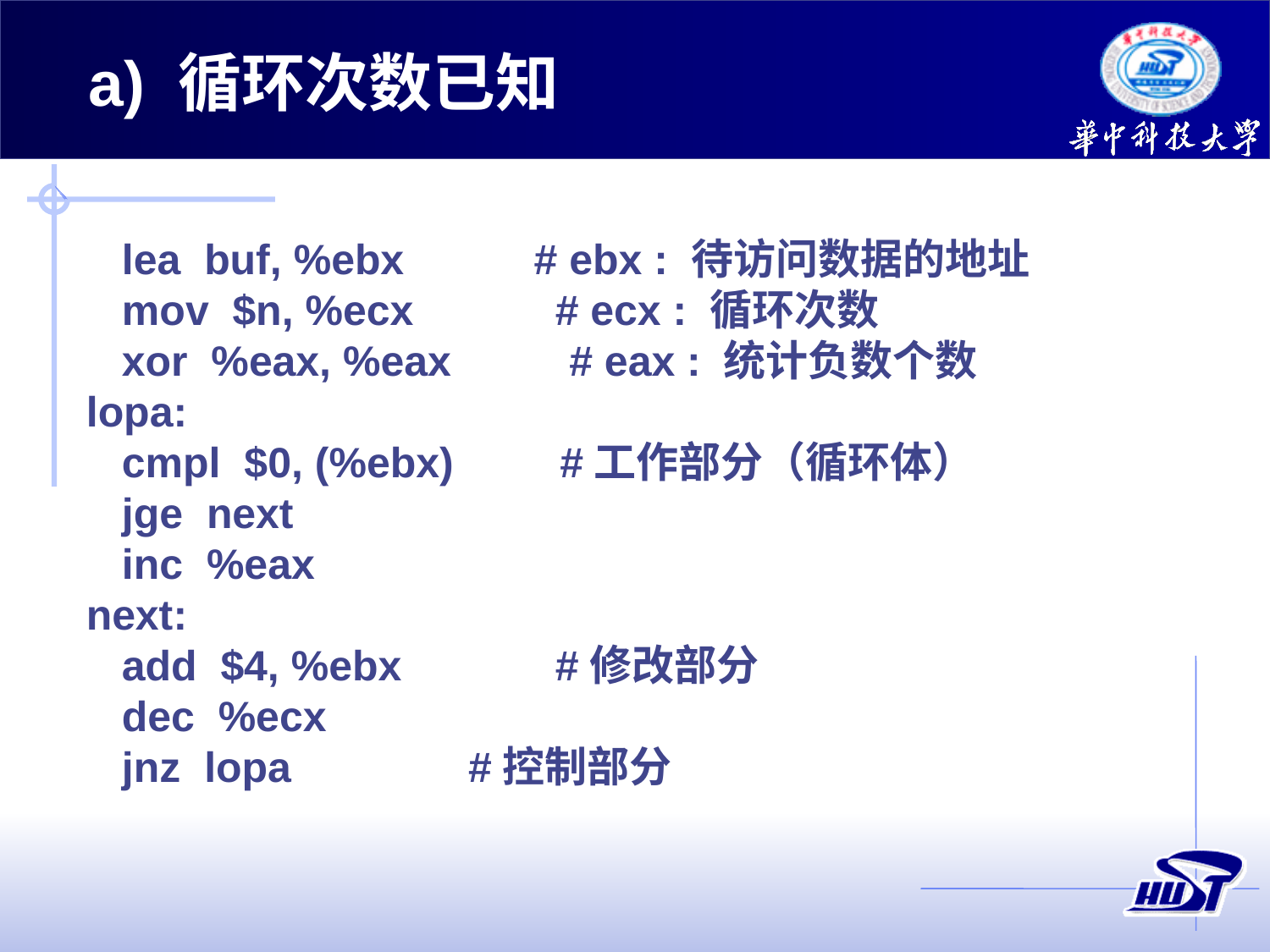

a) 循环次数已知
   lea  buf, %ebx           # ebx : 待访问数据的地址
   mov  $n, %ecx            # ecx : 循环次数
   xor  %eax, %eax          # eax : 统计负数个数
lopa:
   cmpl  $0, (%ebx)         #工作部分（循环体）
   jge  next
   inc  %eax
next:
   add  $4, %ebx             #修改部分
   dec  %ecx
   jnz  lopa               #控制部分